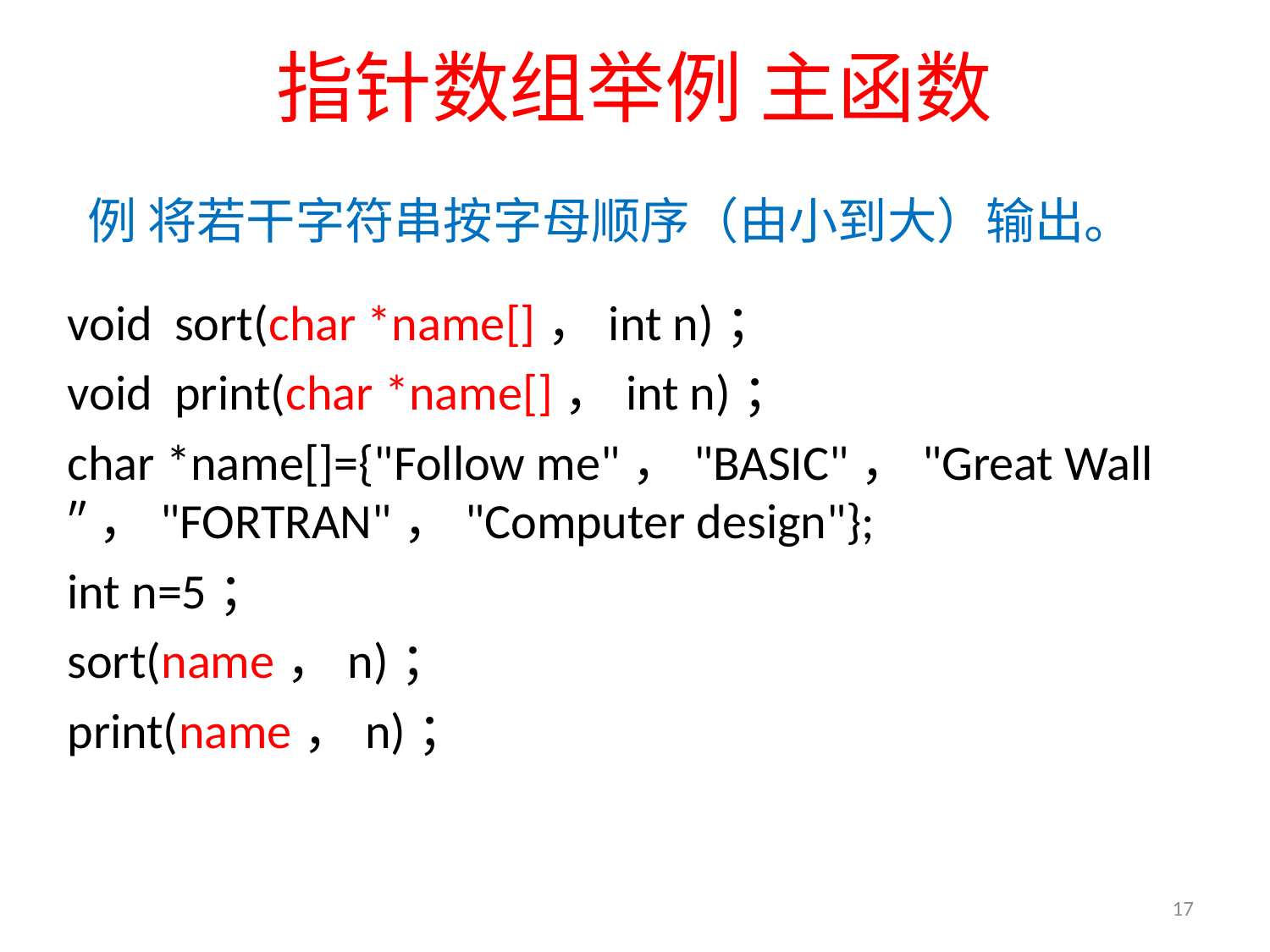

# 指针数组举例 主函数
例 将若干字符串按字母顺序（由小到大）输出。
void  sort(char *name[]，int n)；
void  print(char *name[]，int n)；
char *name[]={"Follow me"，"BASIC"，"Great Wall″，"FORTRAN"，"Computer design"};
int n=5；
sort(name，n)；
print(name，n)；
17